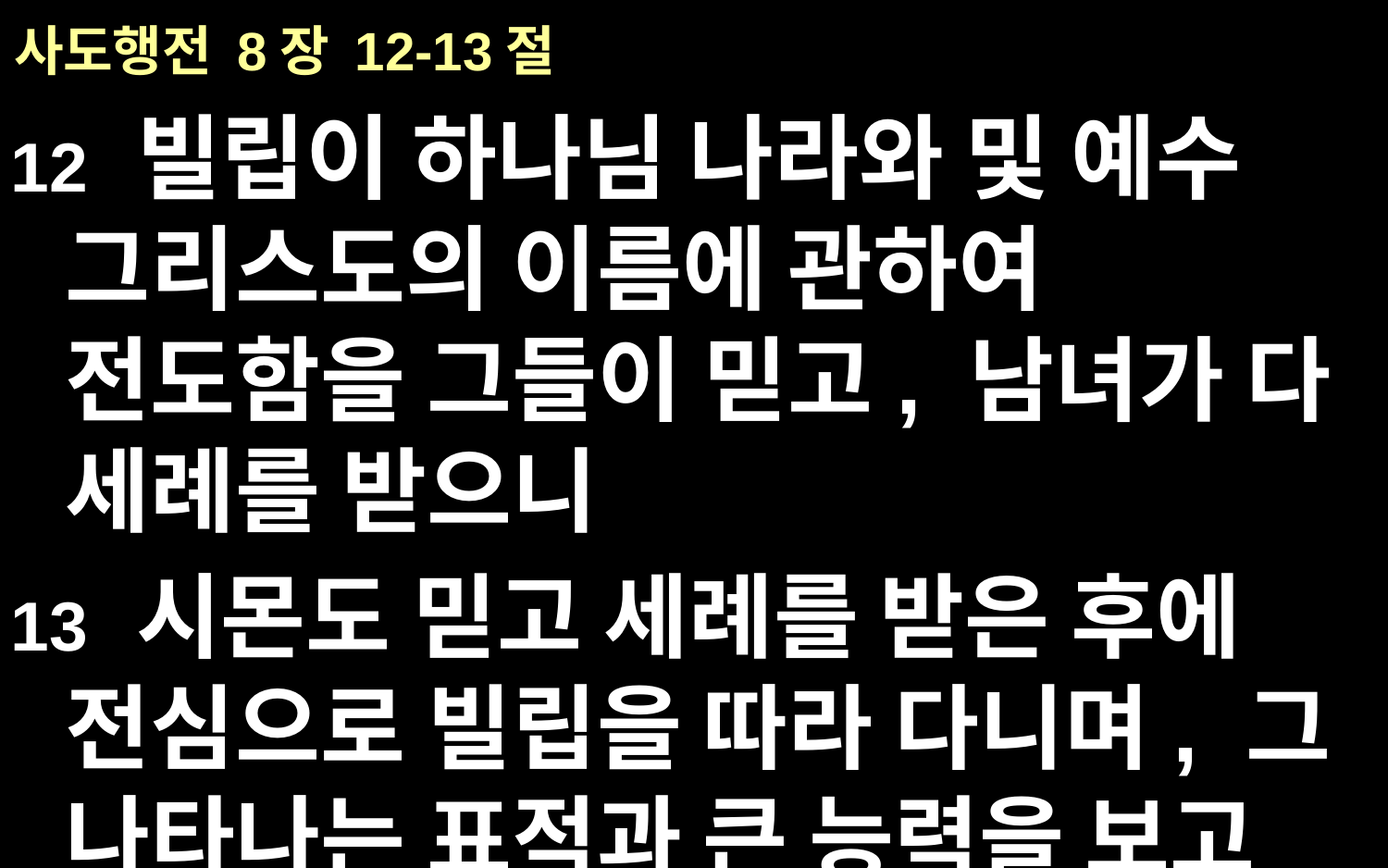

# 사도행전 8장 12-13절
12 빌립이 하나님 나라와 및 예수 그리스도의 이름에 관하여 전도함을 그들이 믿고, 남녀가 다 세례를 받으니
13 시몬도 믿고 세례를 받은 후에 전심으로 빌립을 따라 다니며, 그 나타나는 표적과 큰 능력을 보고 놀라니라